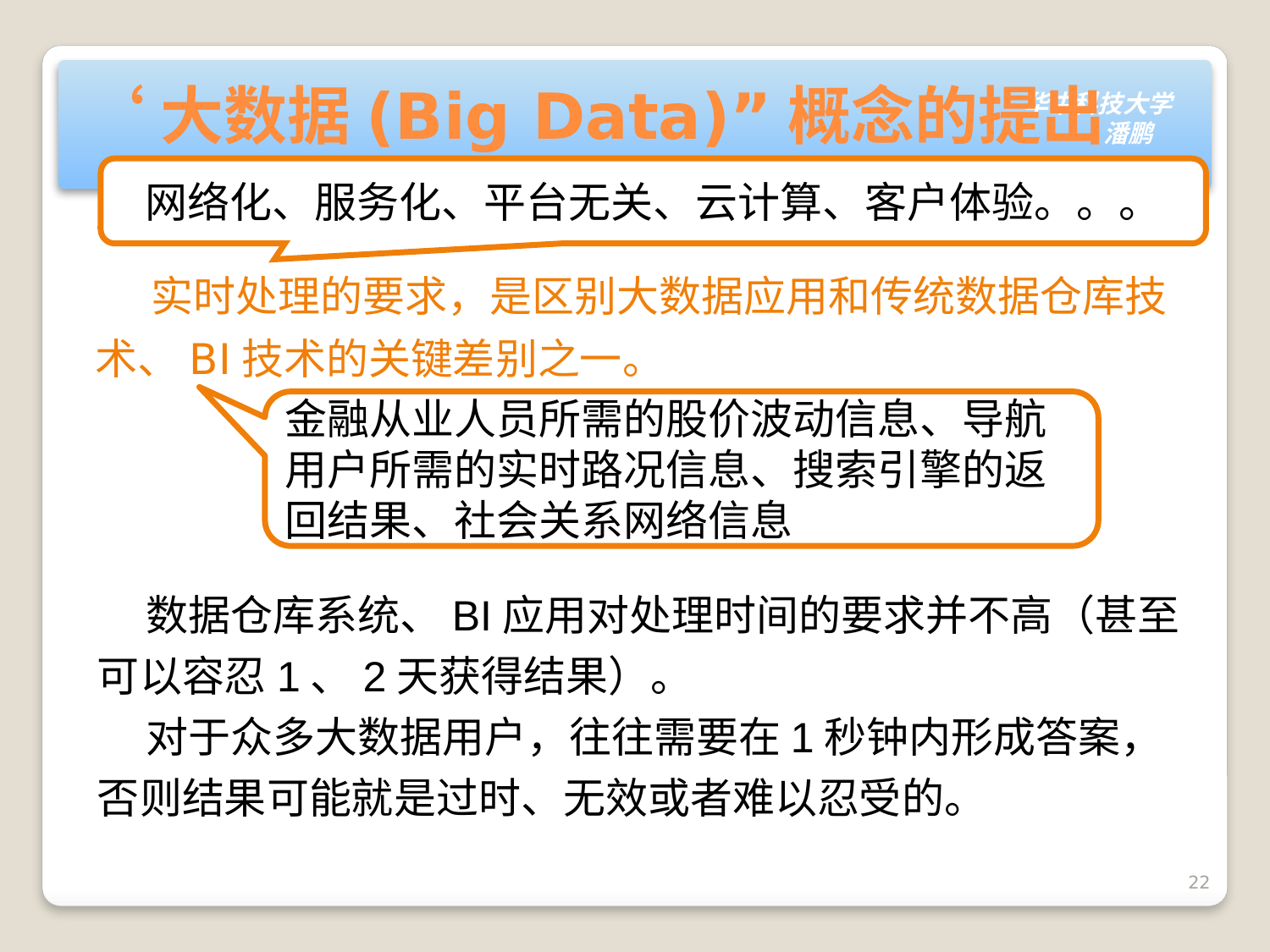

# ‘大数据(Big Data)”概念的提出
网络化、服务化、平台无关、云计算、客户体验。。。
    实时处理的要求，是区别大数据应用和传统数据仓库技术、BI技术的关键差别之一。
金融从业人员所需的股价波动信息、导航用户所需的实时路况信息、搜索引擎的返回结果、社会关系网络信息
    数据仓库系统、BI应用对处理时间的要求并不高（甚至可以容忍1、2天获得结果）。
    对于众多大数据用户，往往需要在1秒钟内形成答案，否则结果可能就是过时、无效或者难以忍受的。
22